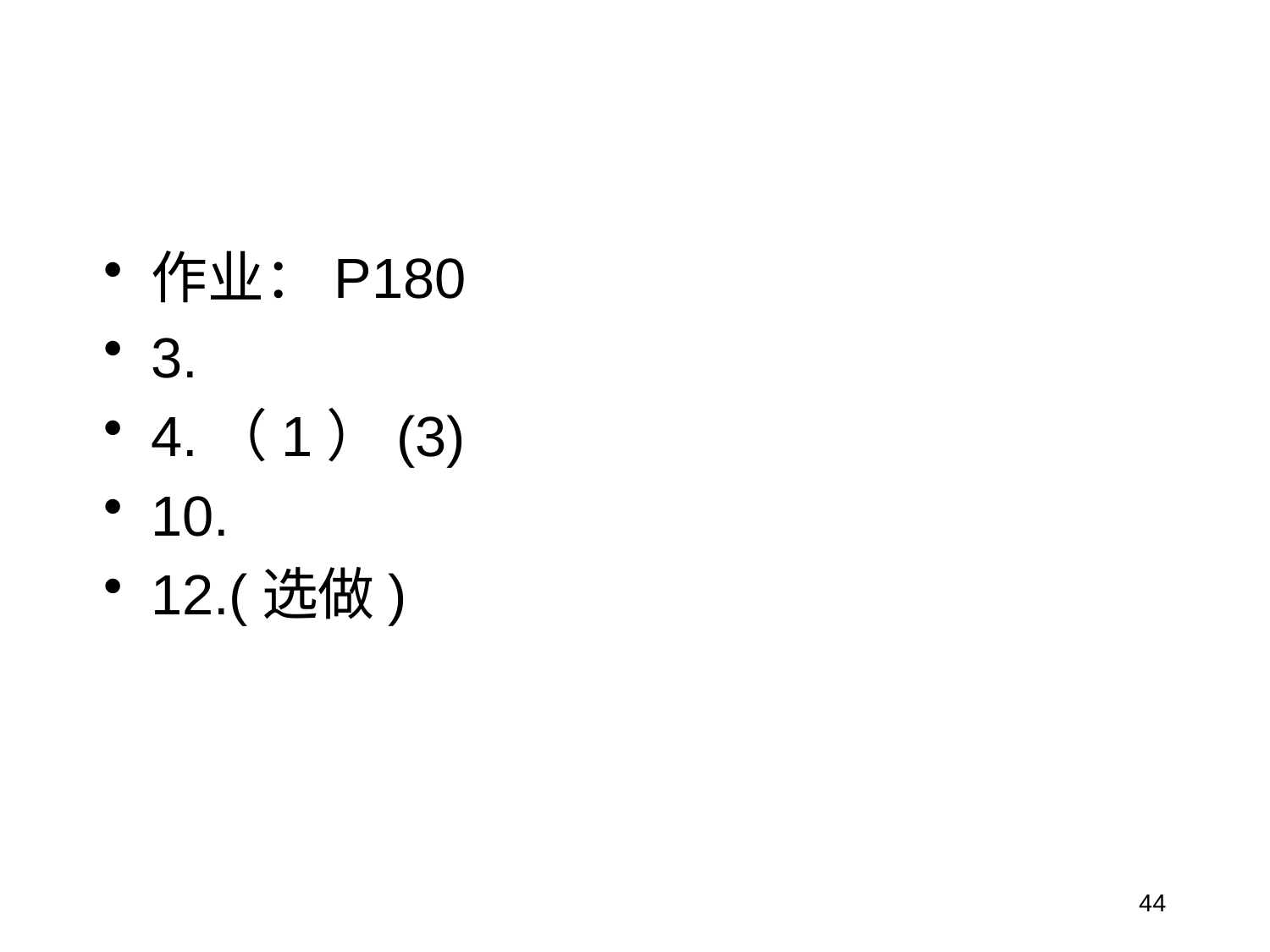

#
作业：P180
3.
4.（1）(3)
10.
12.(选做)

44